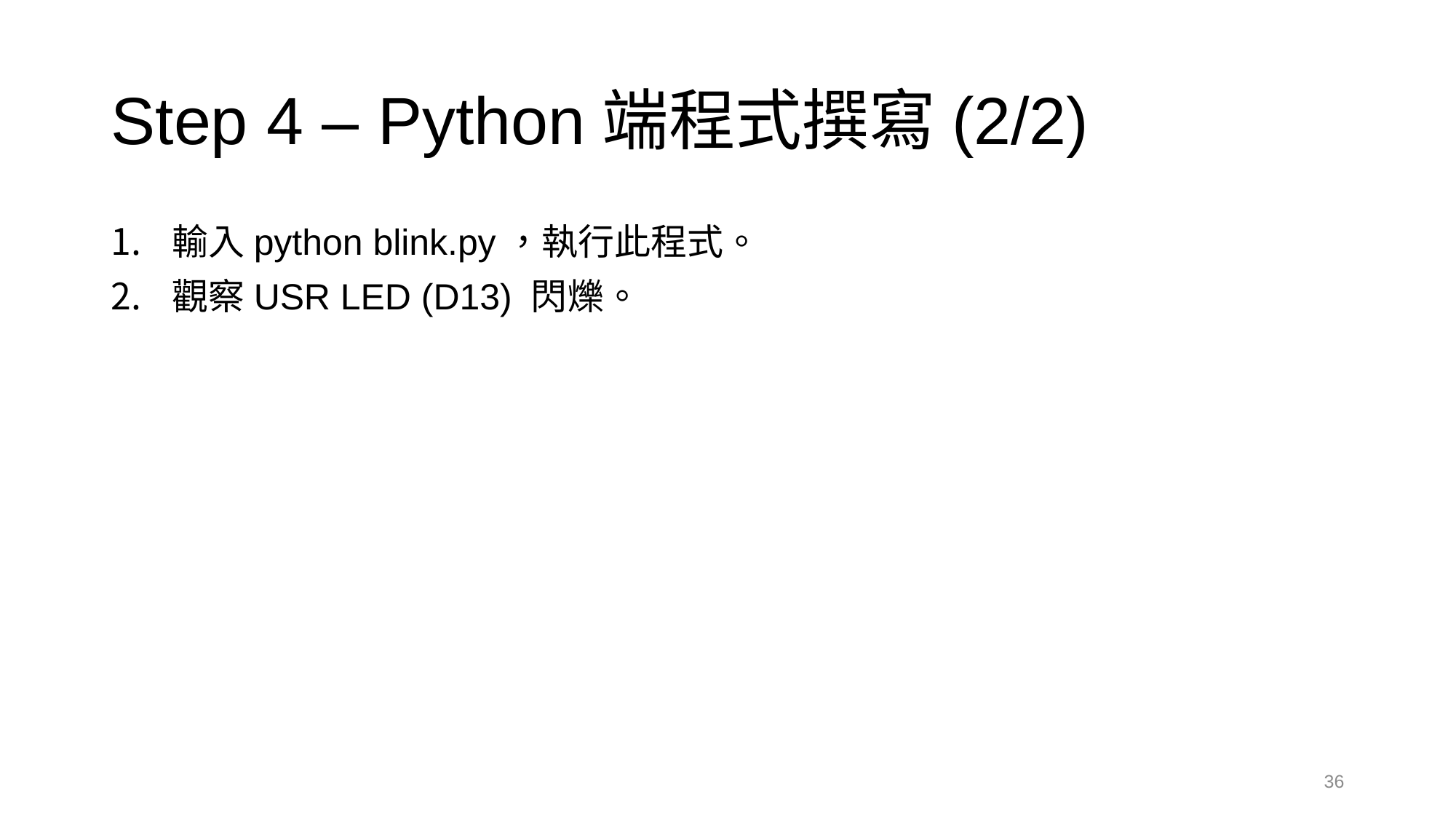

# Step 4 – Python端程式撰寫(2/2)
輸入python blink.py，執行此程式。
觀察USR LED (D13) 閃爍。
36